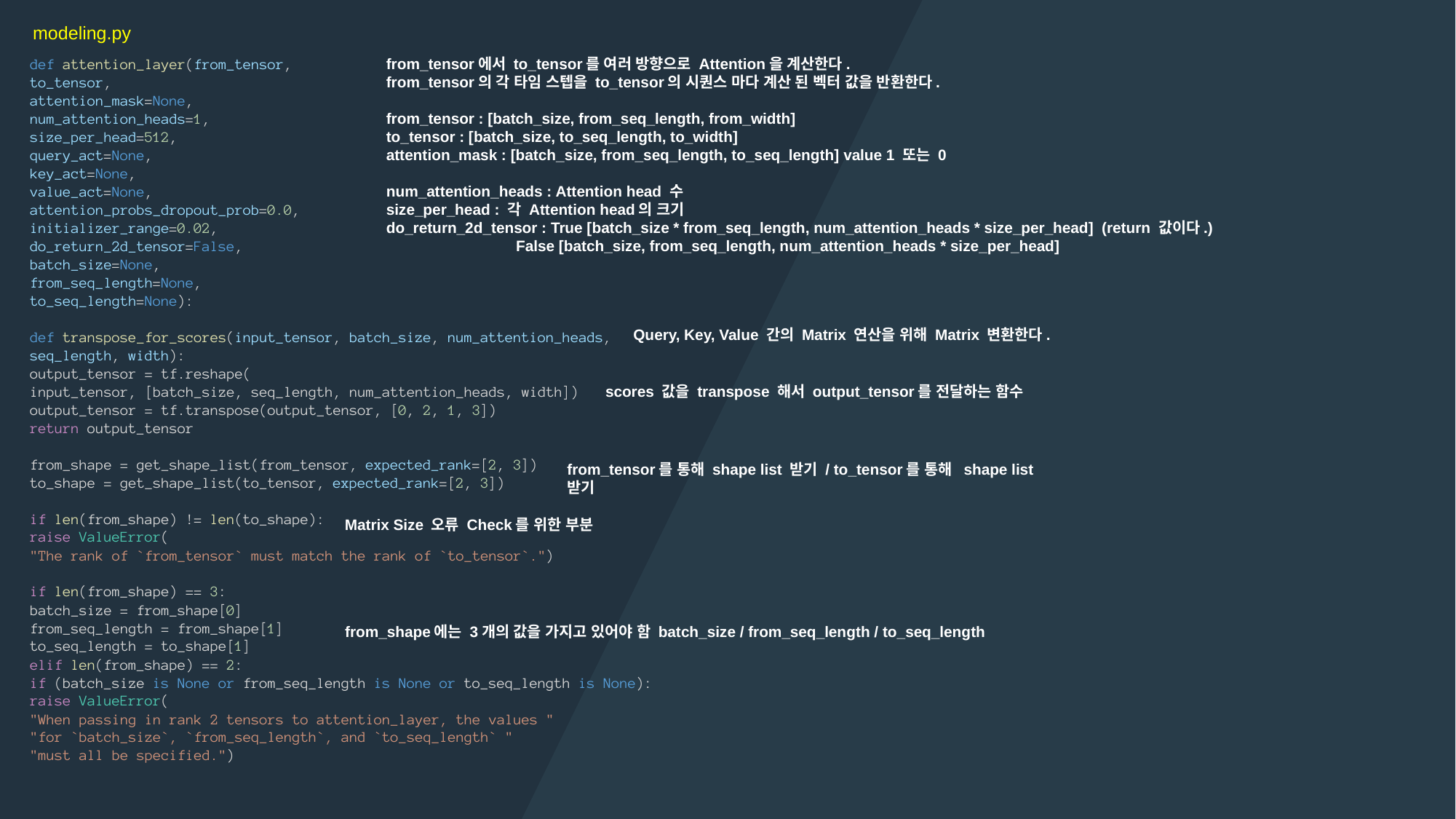

modeling.py
def attention_layer(from_tensor,
to_tensor,
attention_mask=None,
num_attention_heads=1,
size_per_head=512,
query_act=None,
key_act=None,
value_act=None,
attention_probs_dropout_prob=0.0,
initializer_range=0.02,
do_return_2d_tensor=False,
batch_size=None,
from_seq_length=None,
to_seq_length=None):
 
def transpose_for_scores(input_tensor, batch_size, num_attention_heads,
seq_length, width):
output_tensor = tf.reshape(
input_tensor, [batch_size, seq_length, num_attention_heads, width])
output_tensor = tf.transpose(output_tensor, [0, 2, 1, 3])
return output_tensor
from_shape = get_shape_list(from_tensor, expected_rank=[2, 3])
to_shape = get_shape_list(to_tensor, expected_rank=[2, 3])
if len(from_shape) != len(to_shape):
raise ValueError(
"The rank of `from_tensor` must match the rank of `to_tensor`.")
if len(from_shape) == 3:
batch_size = from_shape[0]
from_seq_length = from_shape[1]
to_seq_length = to_shape[1]
elif len(from_shape) == 2:
if (batch_size is None or from_seq_length is None or to_seq_length is None):
raise ValueError(
"When passing in rank 2 tensors to attention_layer, the values "
"for `batch_size`, `from_seq_length`, and `to_seq_length` "
"must all be specified.")

from_tensor에서 to_tensor를 여러 방향으로 Attention을 계산한다.
from_tensor의 각 타임 스텝을 to_tensor의 시퀀스 마다 계산 된 벡터 값을 반환한다.

from_tensor : [batch_size, from_seq_length, from_width]
to_tensor : [batch_size, to_seq_length, to_width]
attention_mask : [batch_size, from_seq_length, to_seq_length] value 1 또는 0

num_attention_heads : Attention head 수
size_per_head : 각 Attention head의 크기
do_return_2d_tensor : True [batch_size * from_seq_length, num_attention_heads * size_per_head]  (return 값이다.)
                               False [batch_size, from_seq_length, num_attention_heads * size_per_head]

Query, Key, Value 간의 Matrix 연산을 위해 Matrix 변환한다.
scores 값을 transpose 해서 output_tensor를 전달하는 함수
from_tensor를 통해 shape list 받기 / to_tensor를 통해  shape list 받기
Matrix Size 오류 Check를 위한 부분
from_shape에는 3개의 값을 가지고 있어야 함 batch_size / from_seq_length / to_seq_length